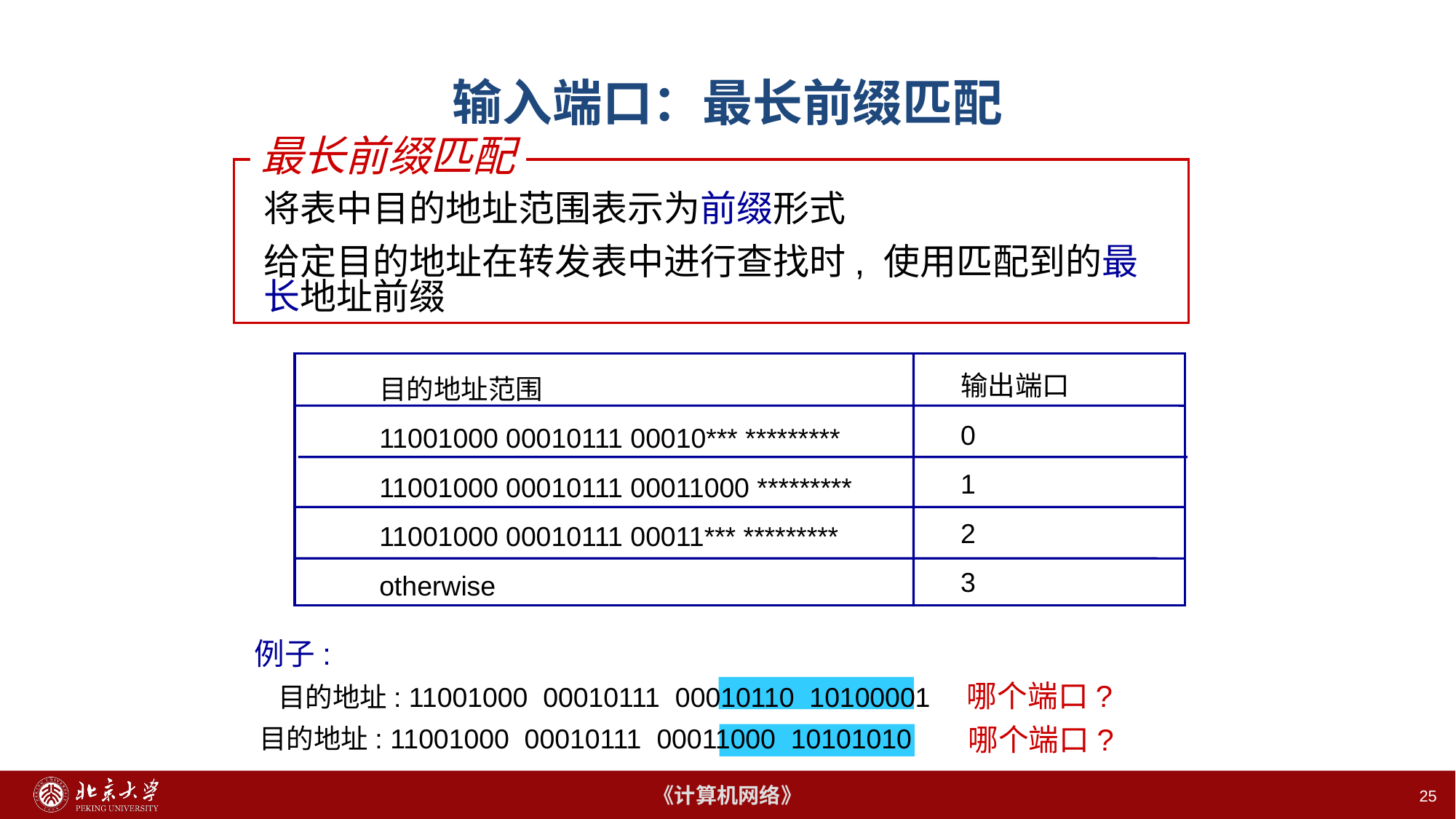

# 输入端口：最长前缀匹配
最长前缀匹配

将表中目的地址范围表示为前缀形式
给定目的地址在转发表中进行查找时, 使用匹配到的最长地址前缀
输出端口
0
1
2
3
目的地址范围
11001000 00010111 00010*** *********
11001000 00010111 00011000 *********
11001000 00010111 00011*** *********
otherwise

例子:
哪个端口?
目的地址: 11001000  00010111  00010110  10100001

哪个端口?
目的地址: 11001000  00010111  00011000  10101010

25